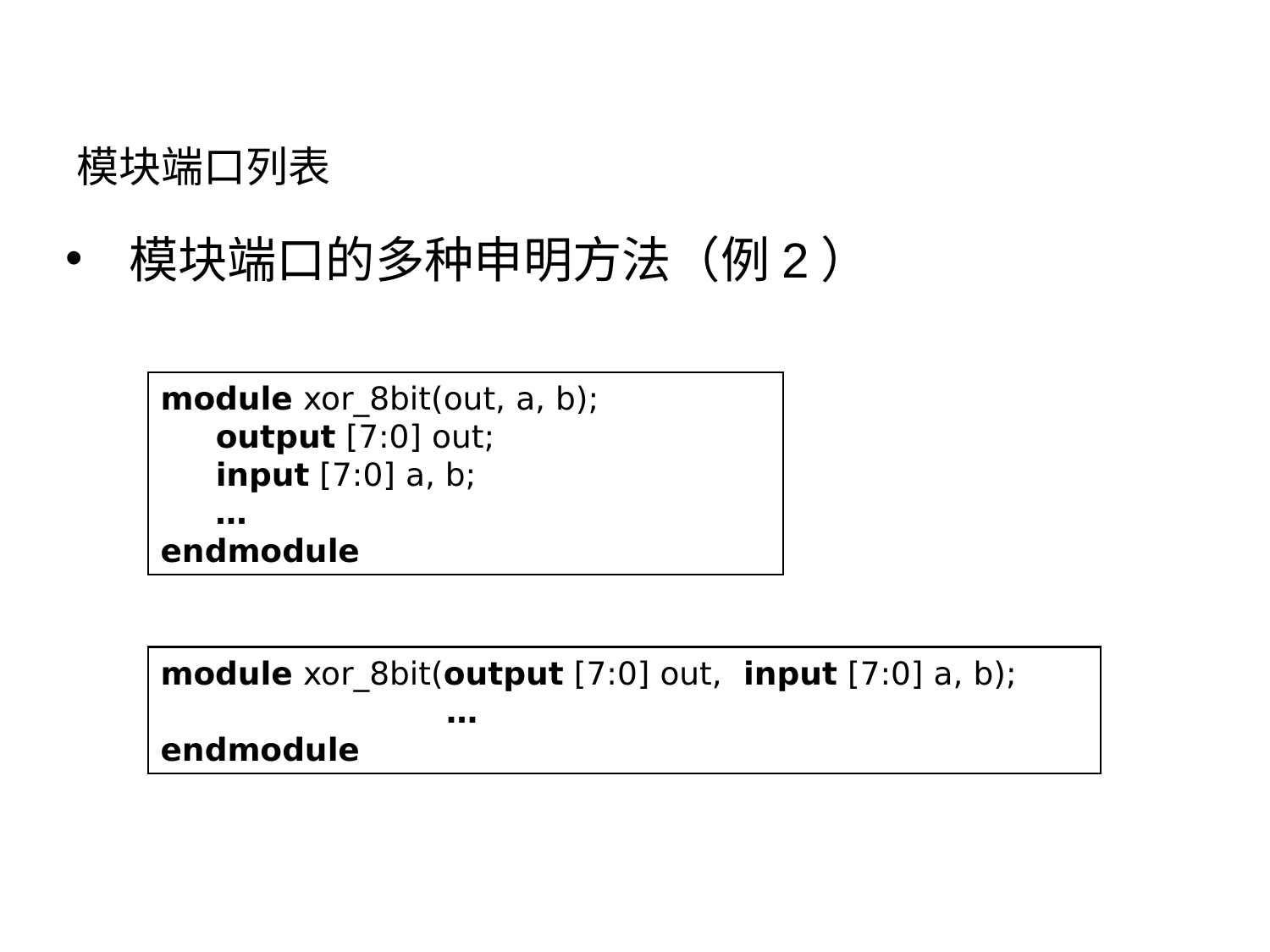

模块端口列表
模块端口的多种申明方法（例2）
module xor_8bit(out, a, b);
     output [7:0] out;
     input [7:0] a, b;
     …
endmodule
module xor_8bit(output [7:0] out,  input [7:0] a, b);
                          …
endmodule
10